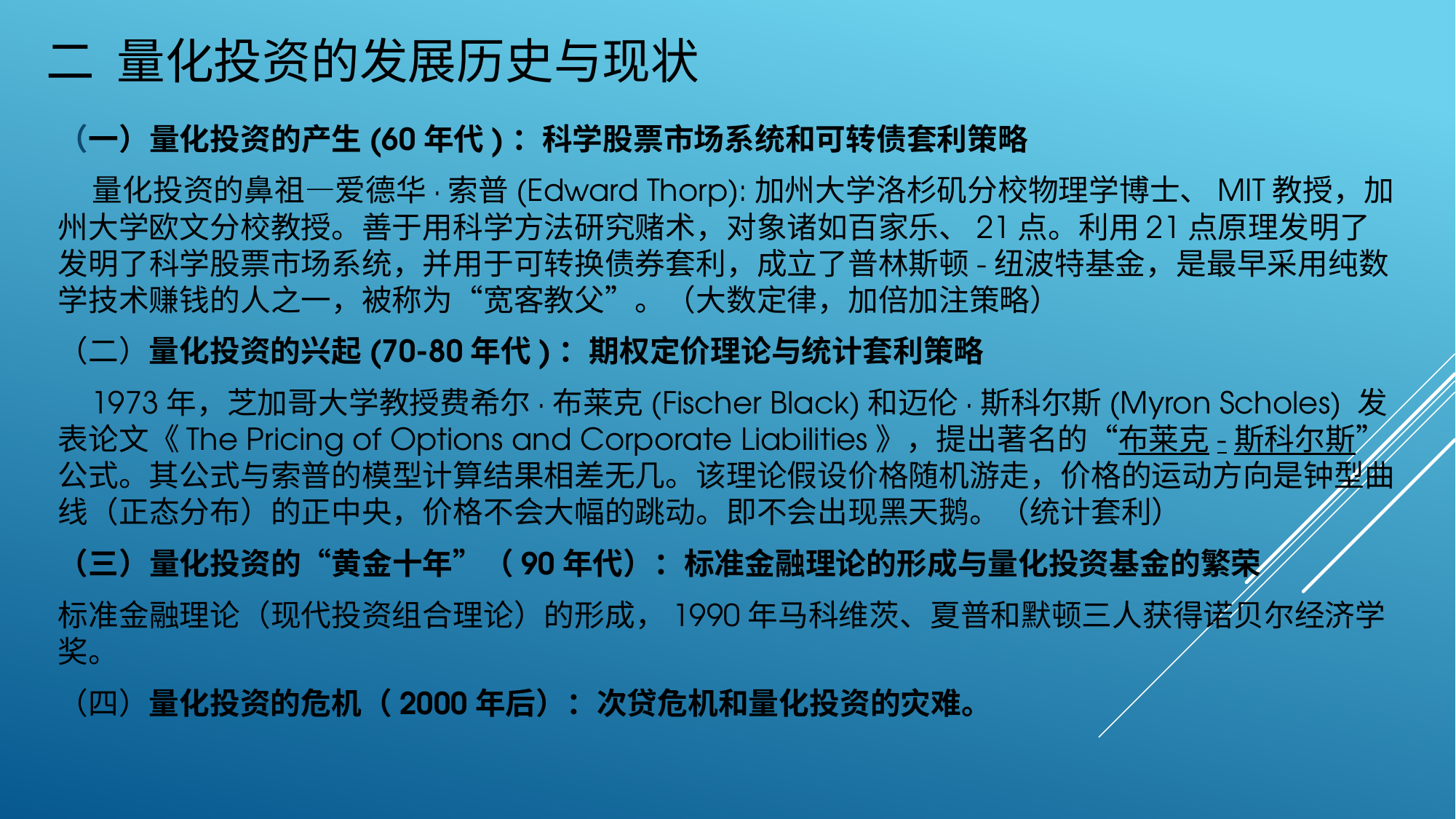

# 二  量化投资的发展历史与现状
（一）量化投资的产生(60年代)：科学股票市场系统和可转债套利策略
    量化投资的鼻祖—爱德华·索普(Edward Thorp):加州大学洛杉矶分校物理学博士、MIT教授，加州大学欧文分校教授。善于用科学方法研究赌术，对象诸如百家乐、21点。利用21点原理发明了发明了科学股票市场系统，并用于可转换债券套利，成立了普林斯顿-纽波特基金，是最早采用纯数学技术赚钱的人之一，被称为“宽客教父”。（大数定律，加倍加注策略）
（二）量化投资的兴起(70-80年代)：期权定价理论与统计套利策略
    1973年，芝加哥大学教授费希尔·布莱克(Fischer Black)和迈伦·斯科尔斯(Myron Scholes) 发表论文《The Pricing of Options and Corporate Liabilities》，提出著名的“布莱克-斯科尔斯”公式。其公式与索普的模型计算结果相差无几。该理论假设价格随机游走，价格的运动方向是钟型曲线（正态分布）的正中央，价格不会大幅的跳动。即不会出现黑天鹅。（统计套利）
（三）量化投资的“黄金十年”（90年代）：标准金融理论的形成与量化投资基金的繁荣
标准金融理论（现代投资组合理论）的形成，1990年马科维茨、夏普和默顿三人获得诺贝尔经济学奖。
（四）量化投资的危机（2000年后）：次贷危机和量化投资的灾难。